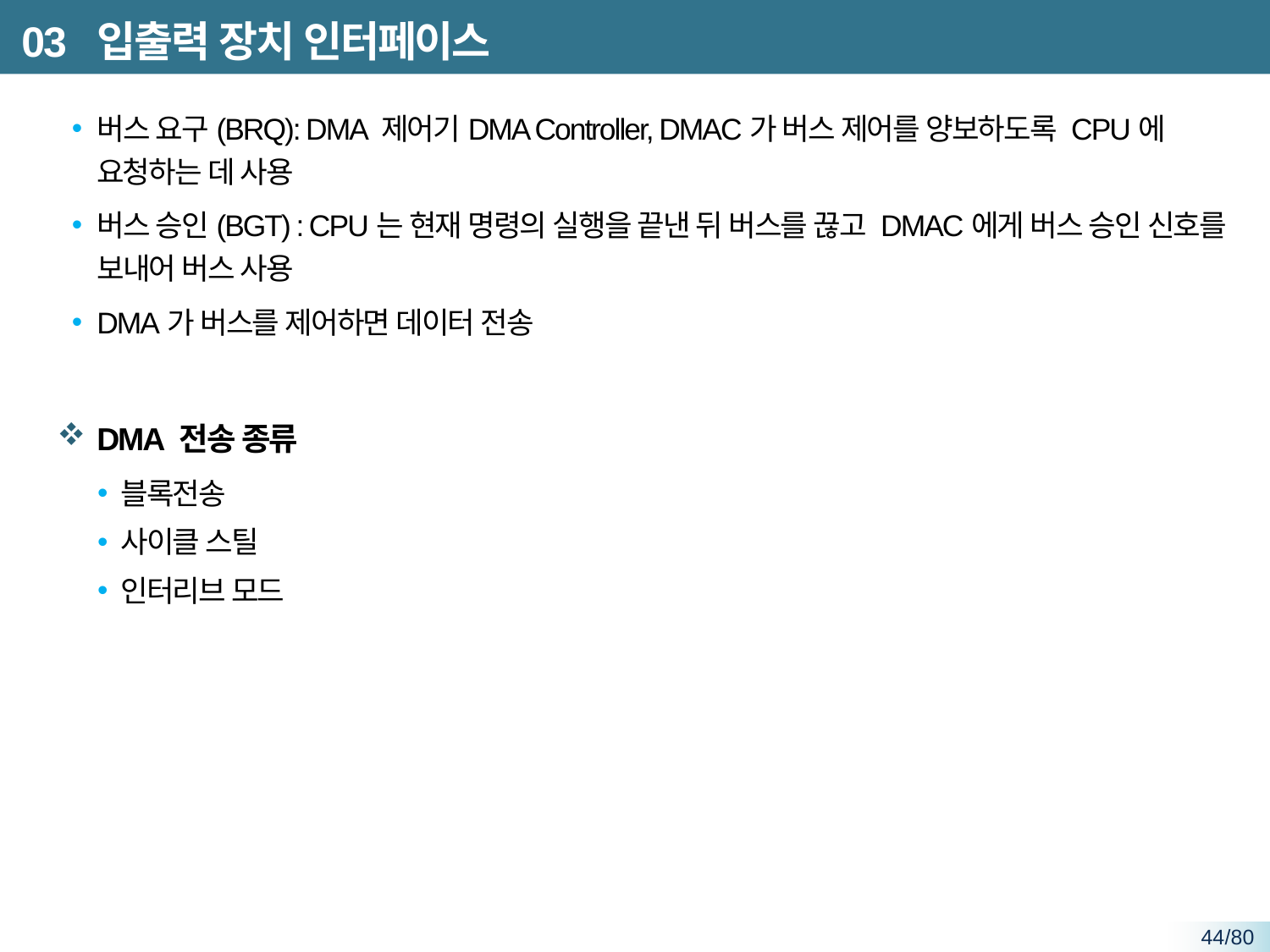

# 03  입출력 장치 인터페이스
버스 요구(BRQ): DMA 제어기DMA Controller, DMAC가 버스 제어를 양보하도록 CPU에 요청하는 데 사용
버스 승인(BGT) : CPU는 현재 명령의 실행을 끝낸 뒤 버스를 끊고 DMAC에게 버스 승인 신호를 보내어 버스 사용
DMA가 버스를 제어하면 데이터 전송

DMA 전송 종류
블록전송
사이클 스틸
인터리브 모드